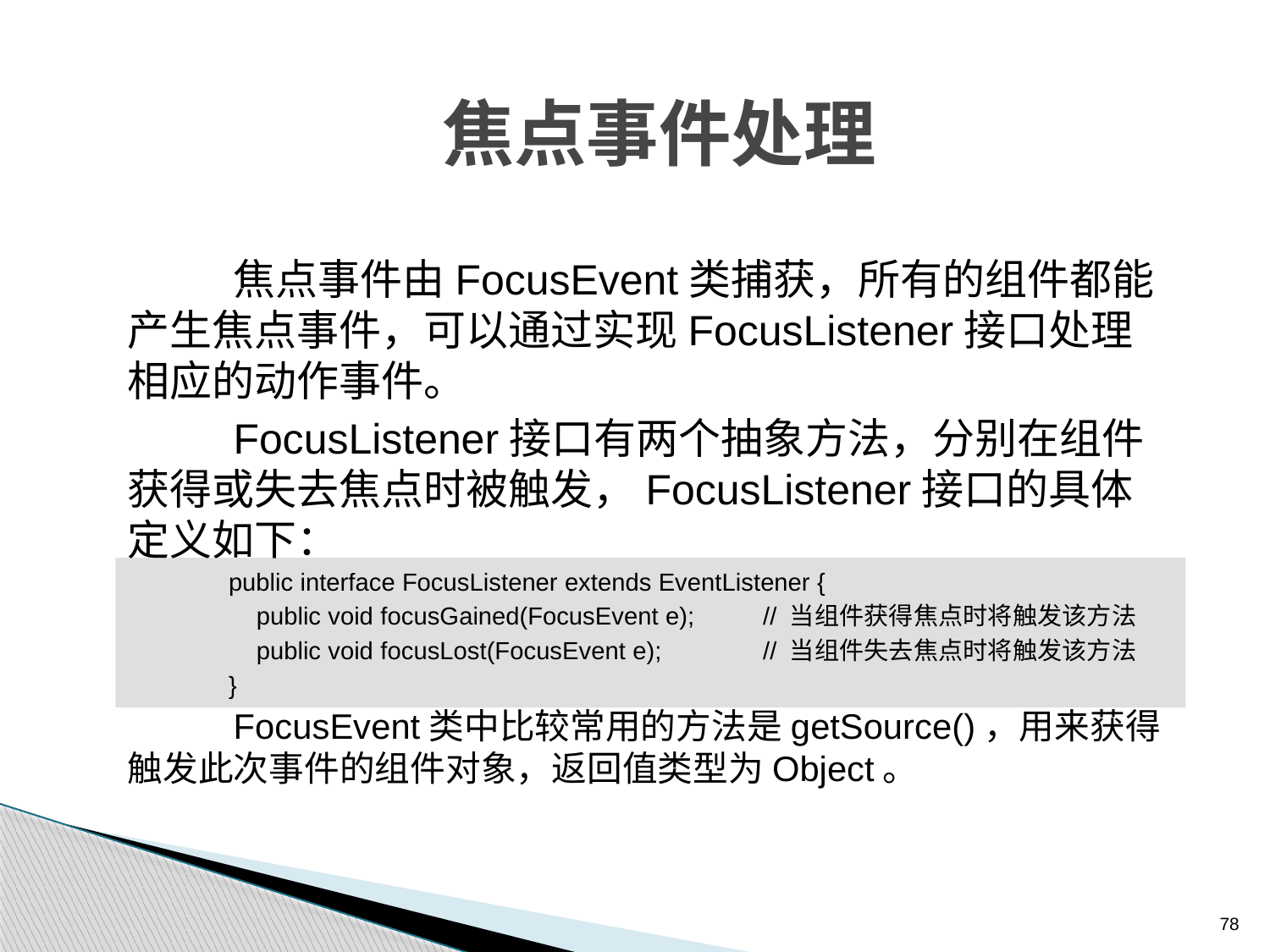

# 焦点事件处理
焦点事件由FocusEvent类捕获，所有的组件都能产生焦点事件，可以通过实现FocusListener接口处理相应的动作事件。
FocusListener接口有两个抽象方法，分别在组件获得或失去焦点时被触发，FocusListener接口的具体定义如下：

FocusEvent类中比较常用的方法是getSource()，用来获得触发此次事件的组件对象，返回值类型为Object。
public interface FocusListener extends EventListener {
    public void focusGained(FocusEvent e); 	// 当组件获得焦点时将触发该方法
    public void focusLost(FocusEvent e);	// 当组件失去焦点时将触发该方法
}
78